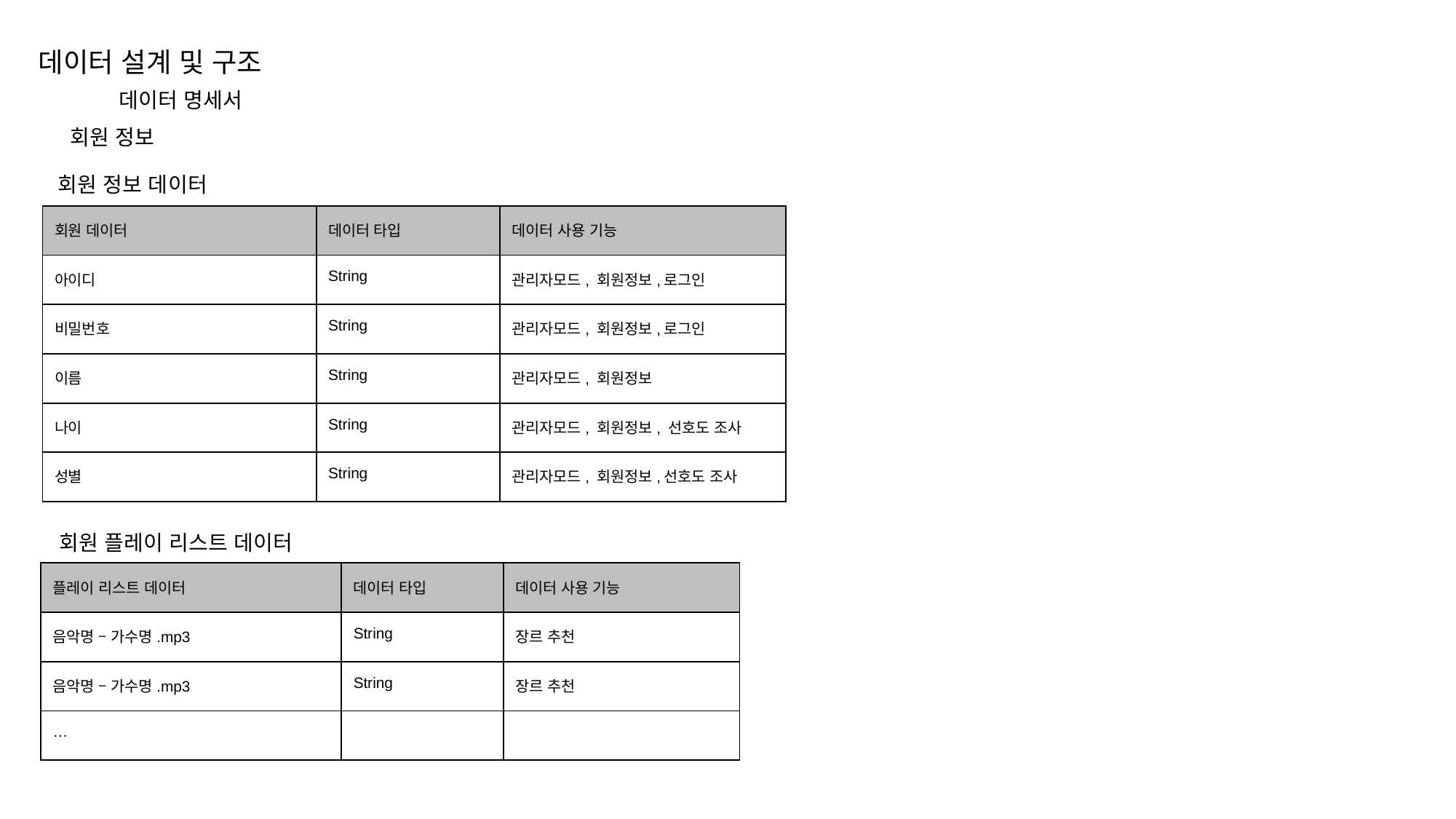

데이터 설계 및 구조
데이터 명세서
회원 정보
회원 정보 데이터
| 회원 데이터 | 데이터 타입 | 데이터 사용 기능 |
| --- | --- | --- |
| 아이디 | String | 관리자모드, 회원정보,로그인 |
| 비밀번호 | String | 관리자모드, 회원정보,로그인 |
| 이름 | String | 관리자모드, 회원정보 |
| 나이 | String | 관리자모드, 회원정보, 선호도 조사 |
| 성별 | String | 관리자모드, 회원정보,선호도 조사 |
회원 플레이 리스트 데이터
| 플레이 리스트 데이터 | 데이터 타입 | 데이터 사용 기능 |
| --- | --- | --- |
| 음악명 – 가수명.mp3 | String | 장르 추천 |
| 음악명 – 가수명.mp3 | String | 장르 추천 |
| … |  |  |